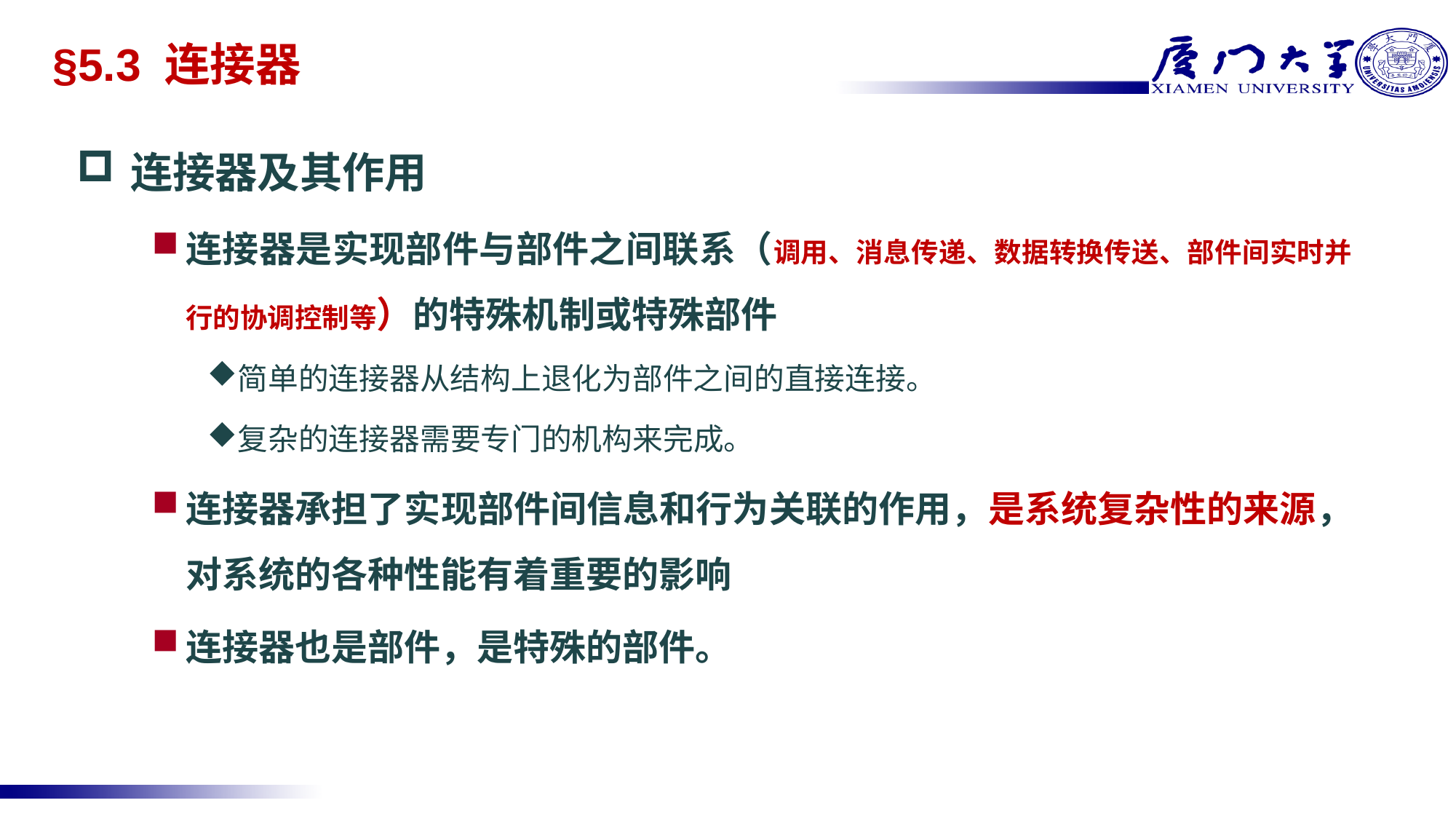

# §5.3 连接器
连接器及其作用
连接器是实现部件与部件之间联系（调用、消息传递、数据转换传送、部件间实时并行的协调控制等）的特殊机制或特殊部件
简单的连接器从结构上退化为部件之间的直接连接。
复杂的连接器需要专门的机构来完成。
连接器承担了实现部件间信息和行为关联的作用，是系统复杂性的来源，对系统的各种性能有着重要的影响
连接器也是部件，是特殊的部件。